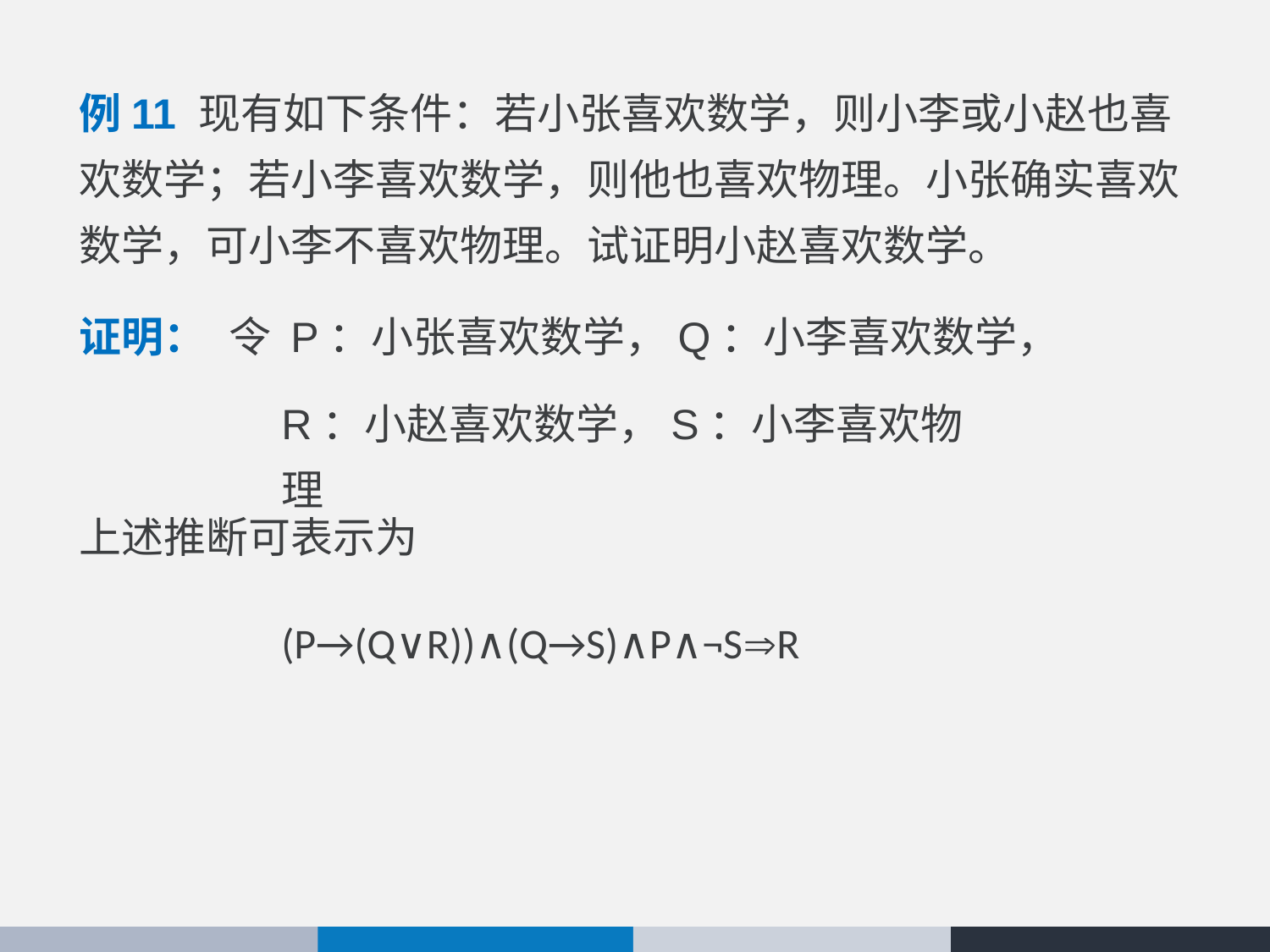

例11 现有如下条件：若小张喜欢数学，则小李或小赵也喜欢数学；若小李喜欢数学，则他也喜欢物理。小张确实喜欢数学，可小李不喜欢物理。试证明小赵喜欢数学。
证明：
令 P：小张喜欢数学，Q：小李喜欢数学，
R：小赵喜欢数学，S：小李喜欢物理
上述推断可表示为
(P→(Q∨R))∧(Q→S)∧P∧¬S⇒R